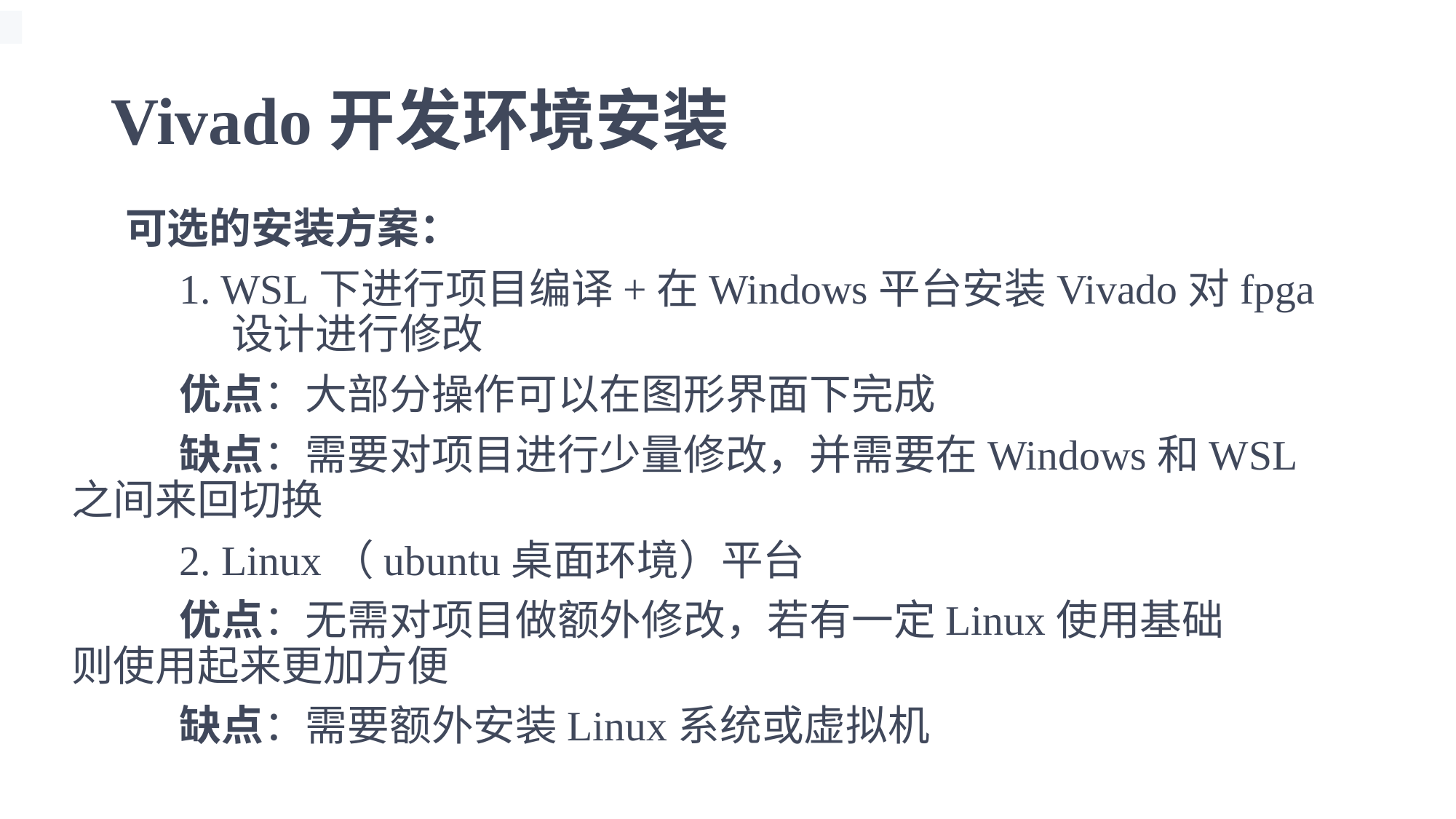

# Vivado开发环境安装
可选的安装方案：
	1. WSL下进行项目编译+在Windows平台安装Vivado对fpga		    	    设计进行修改
		优点：大部分操作可以在图形界面下完成
		缺点：需要对项目进行少量修改，并需要在Windows和WSL			  之间来回切换
	2. Linux（ubuntu桌面环境）平台
		优点：无需对项目做额外修改，若有一定Linux使用基础		  		  则使用起来更加方便
		缺点：需要额外安装Linux系统或虚拟机